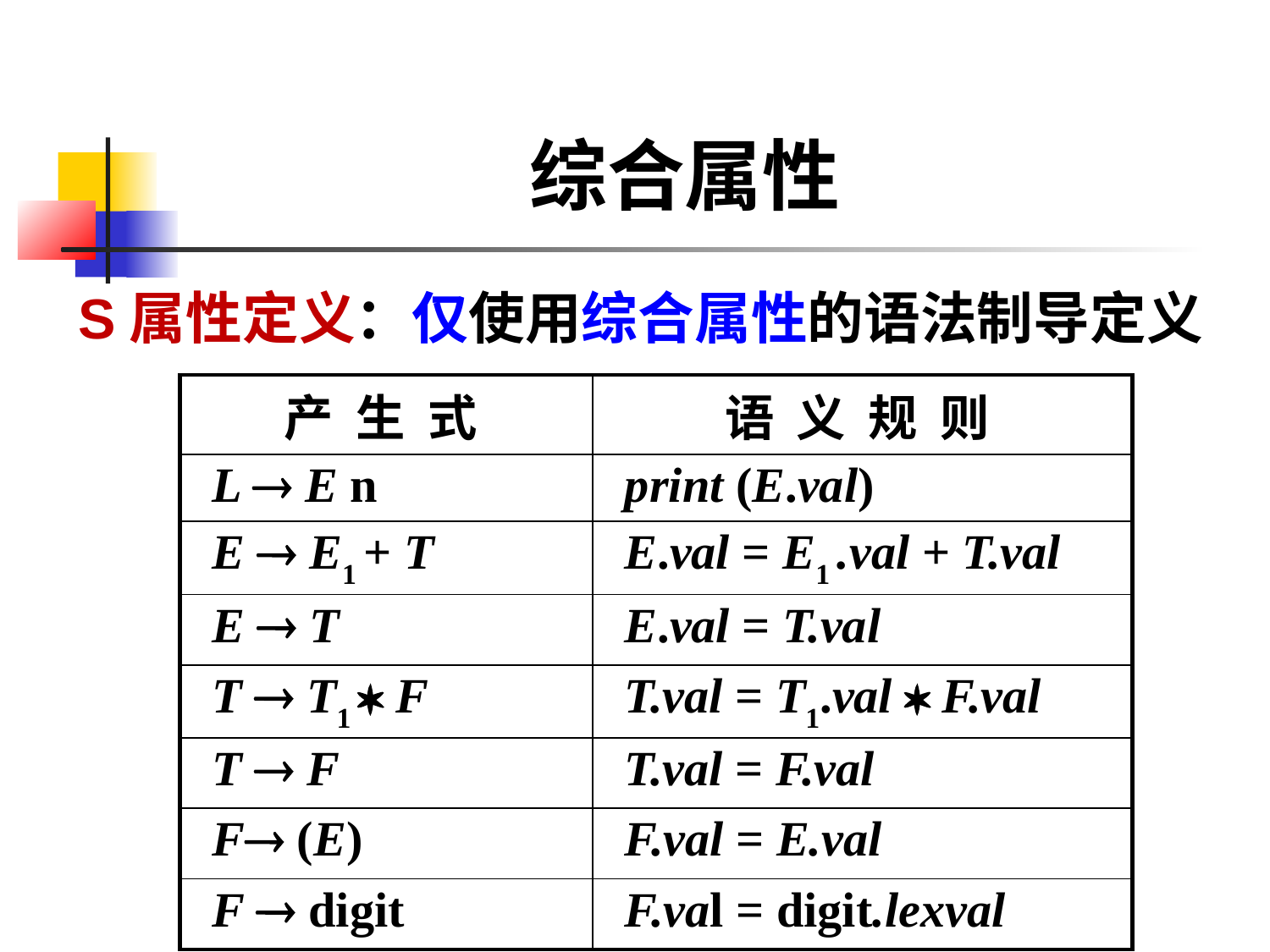

综合属性
S属性定义：仅使用综合属性的语法制导定义

| 产 生 式 | 语 义 规 则 |
| --- | --- |
| L → E n | print (E.val) |
| E → E1 + T | E.val = E1 .val + T.val |
| E → T | E.val = T.val |
| T → T1 ∗ F | T.val = T1.val ∗ F.val |
| T → F | T.val = F.val |
| F→ (E) | F.val = E.val |
| F → digit | F.val = digit.lexval |